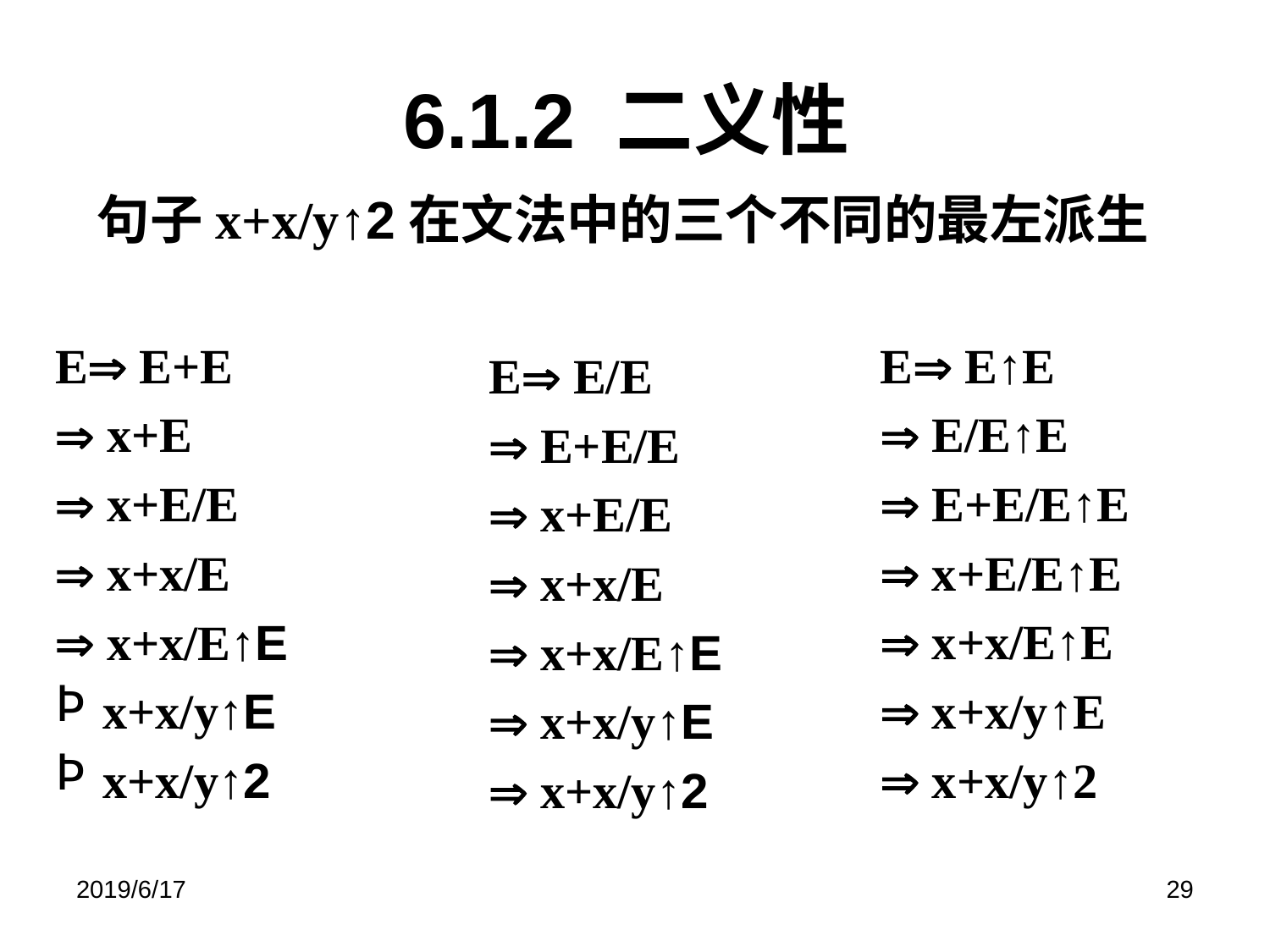

# 6.1.2 二义性
句子x+x/y↑2在文法中的三个不同的最左派生
E⇒ E+E
⇒ x+E
⇒ x+E/E
⇒ x+x/E
⇒ x+x/E↑E
x+x/y↑E
x+x/y↑2
E⇒ E↑E
⇒ E/E↑E
⇒ E+E/E↑E
⇒ x+E/E↑E
⇒ x+x/E↑E
⇒ x+x/y↑E
⇒ x+x/y↑2
E⇒ E/E
⇒ E+E/E
⇒ x+E/E
⇒ x+x/E
⇒ x+x/E↑E
⇒ x+x/y↑E
⇒ x+x/y↑2
2019/6/17
29